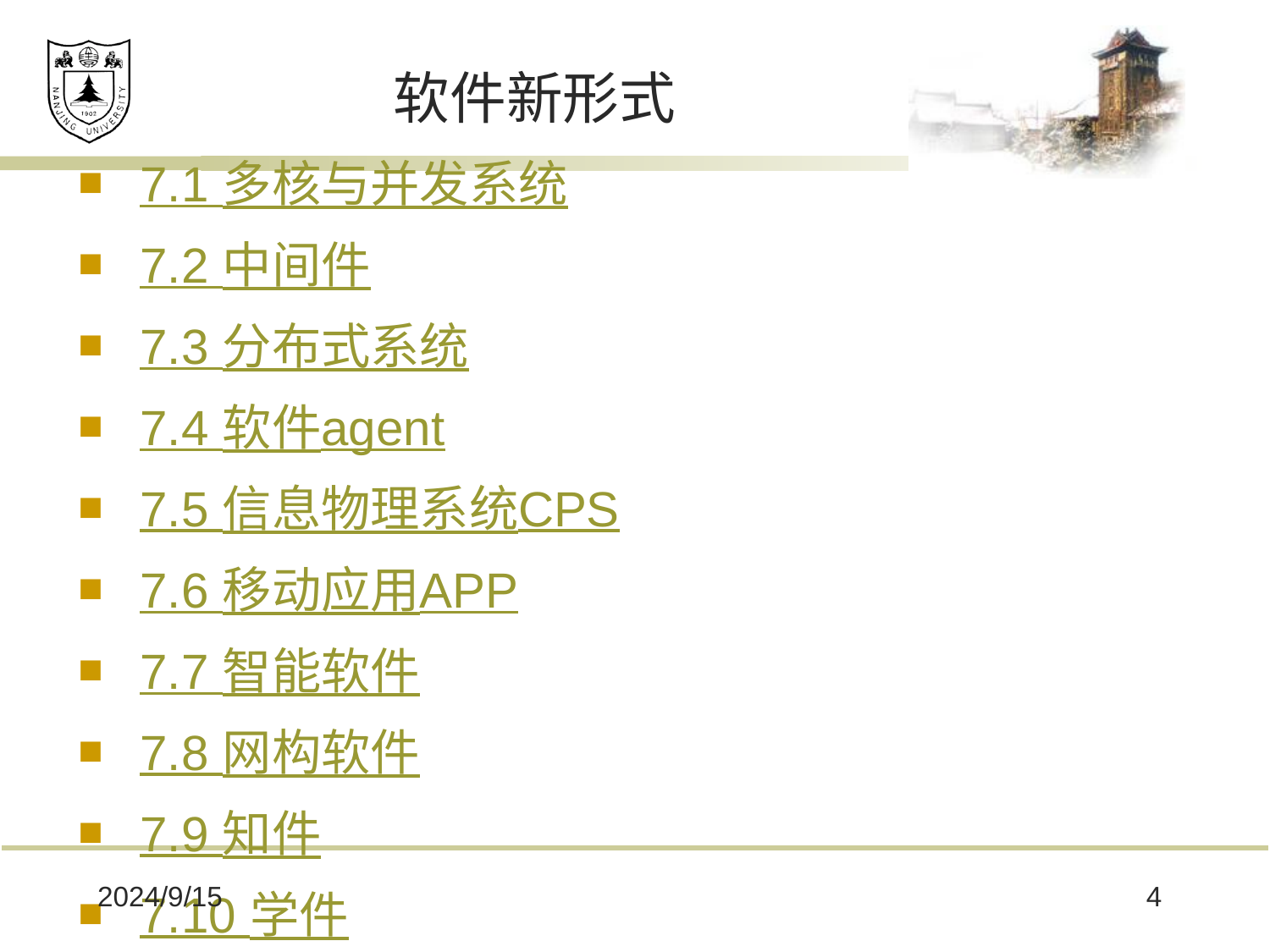

# 软件新形式
7.1 多核与并发系统
7.2 中间件
7.3 分布式系统
7.4 软件agent
7.5 信息物理系统CPS
7.6 移动应用APP
7.7 智能软件
7.8 网构软件
7.9 知件
7.10 学件
2024/9/15
4